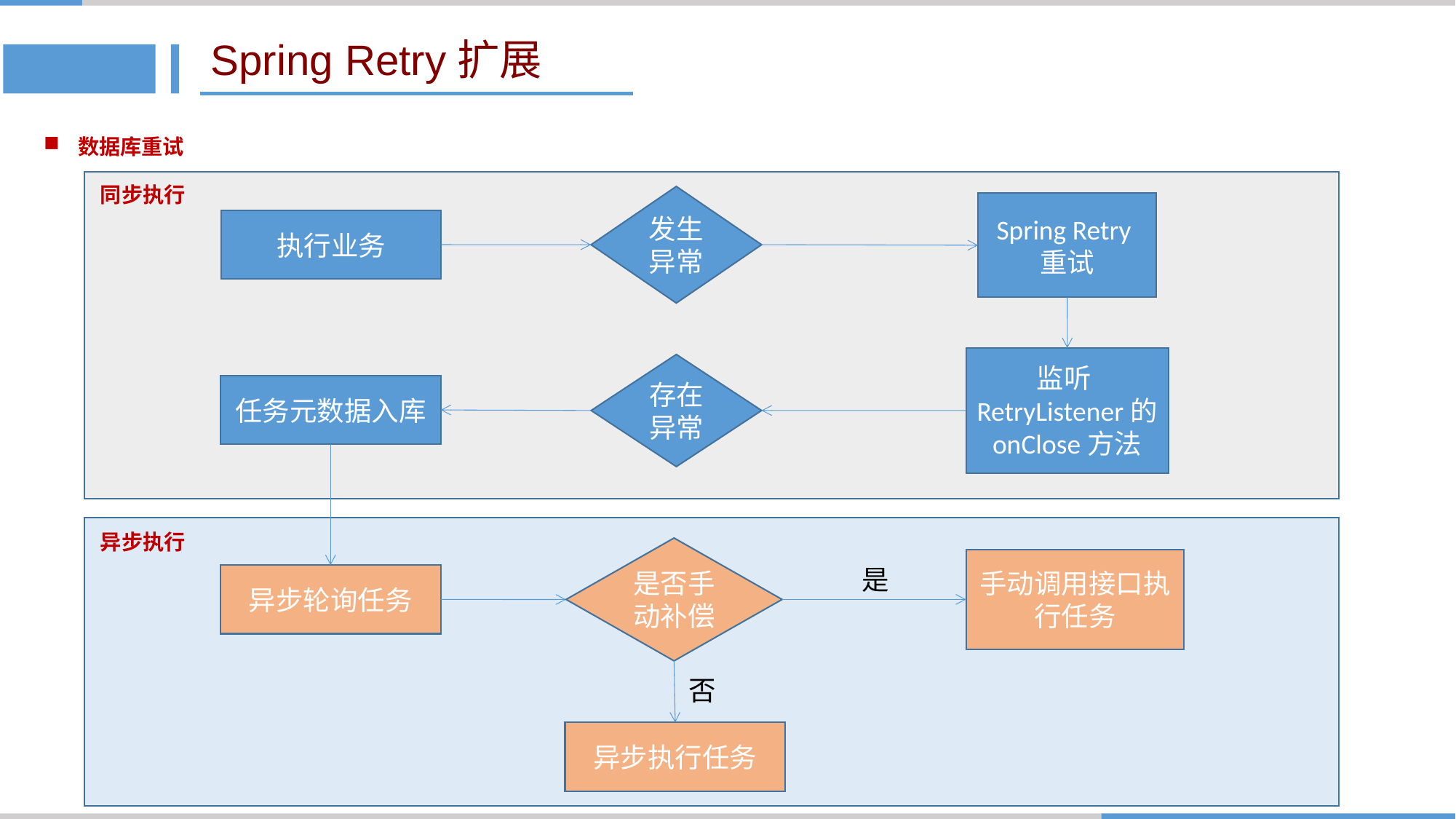

# Spring Retry扩展

数据库重试

同步执行
发生异常
Spring Retry重试
执行业务
监听RetryListener的onClose方法
存在异常
任务元数据入库

异步执行
是否手动补偿
手动调用接口执行任务
是
异步轮询任务
否
异步执行任务